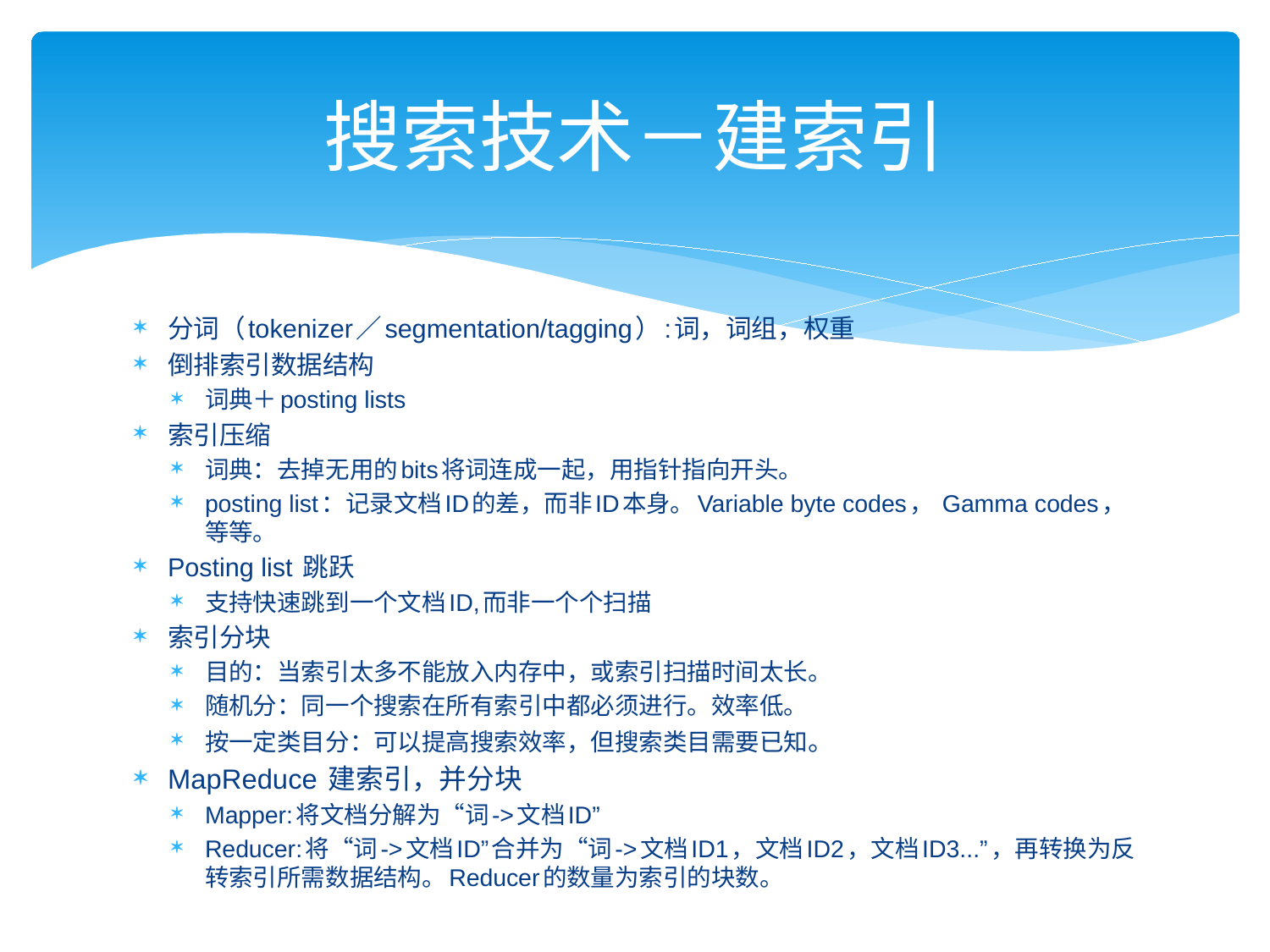

# 搜索技术－建索引
分词（tokenizer／segmentation/tagging）:词，词组，权重
倒排索引数据结构
词典＋posting lists
索引压缩
词典：去掉无用的bits将词连成一起，用指针指向开头。
posting list：记录文档ID的差，而非ID本身。Variable byte codes， Gamma codes，等等。
Posting list 跳跃
支持快速跳到一个文档ID,而非一个个扫描
索引分块
目的：当索引太多不能放入内存中，或索引扫描时间太长。
随机分：同一个搜索在所有索引中都必须进行。效率低。
按一定类目分：可以提高搜索效率，但搜索类目需要已知。
MapReduce 建索引，并分块
Mapper:将文档分解为“词->文档ID”
Reducer:将“词->文档ID”合并为“词->文档ID1，文档ID2，文档ID3...”，再转换为反转索引所需数据结构。Reducer的数量为索引的块数。